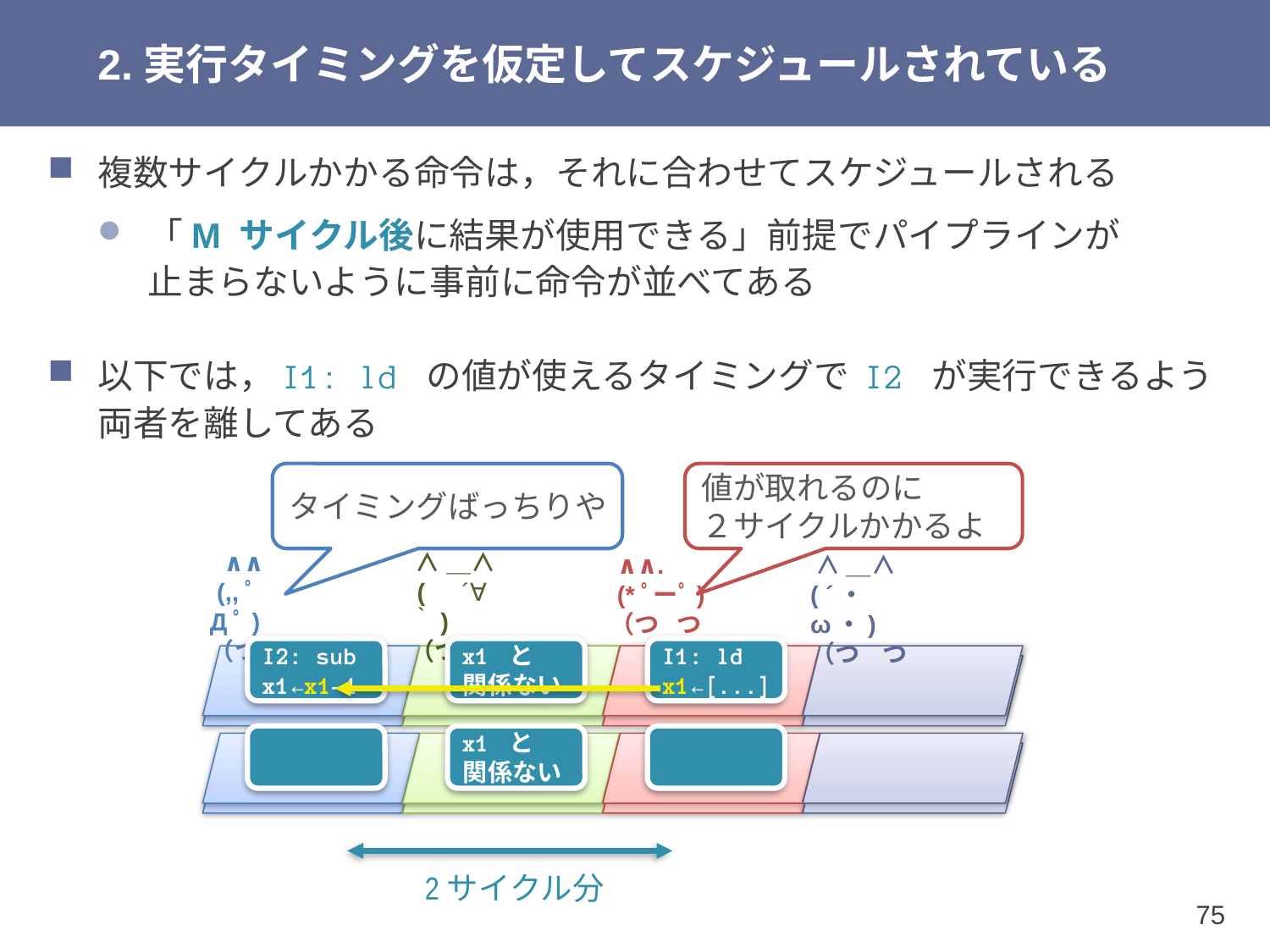

# 2.実行タイミングを仮定してスケジュールされている
複数サイクルかかる命令は，それに合わせてスケジュールされる
「M サイクル後に結果が使用できる」前提でパイプラインが
止まらないように事前に命令が並べてある
以下では，I1: ld の値が使えるタイミングで I2 が実行できるよう
両者を離してある
タイミングばっちりや
値が取れるのに
２サイクルかかるよ
  ∧∧
 (,,ﾟДﾟ)
（つ   つ
 ∧＿∧
 (　´∀｀)
（つ    つ
 ∧∧.
 (*ﾟーﾟ)（つ   つ
 ∧＿∧
( ´・ω・)（つ    つ
I2: sub
x1←x1-1
x1 と
関係ない
I1: ld
x1←[...]

x1 と
関係ない

2サイクル分